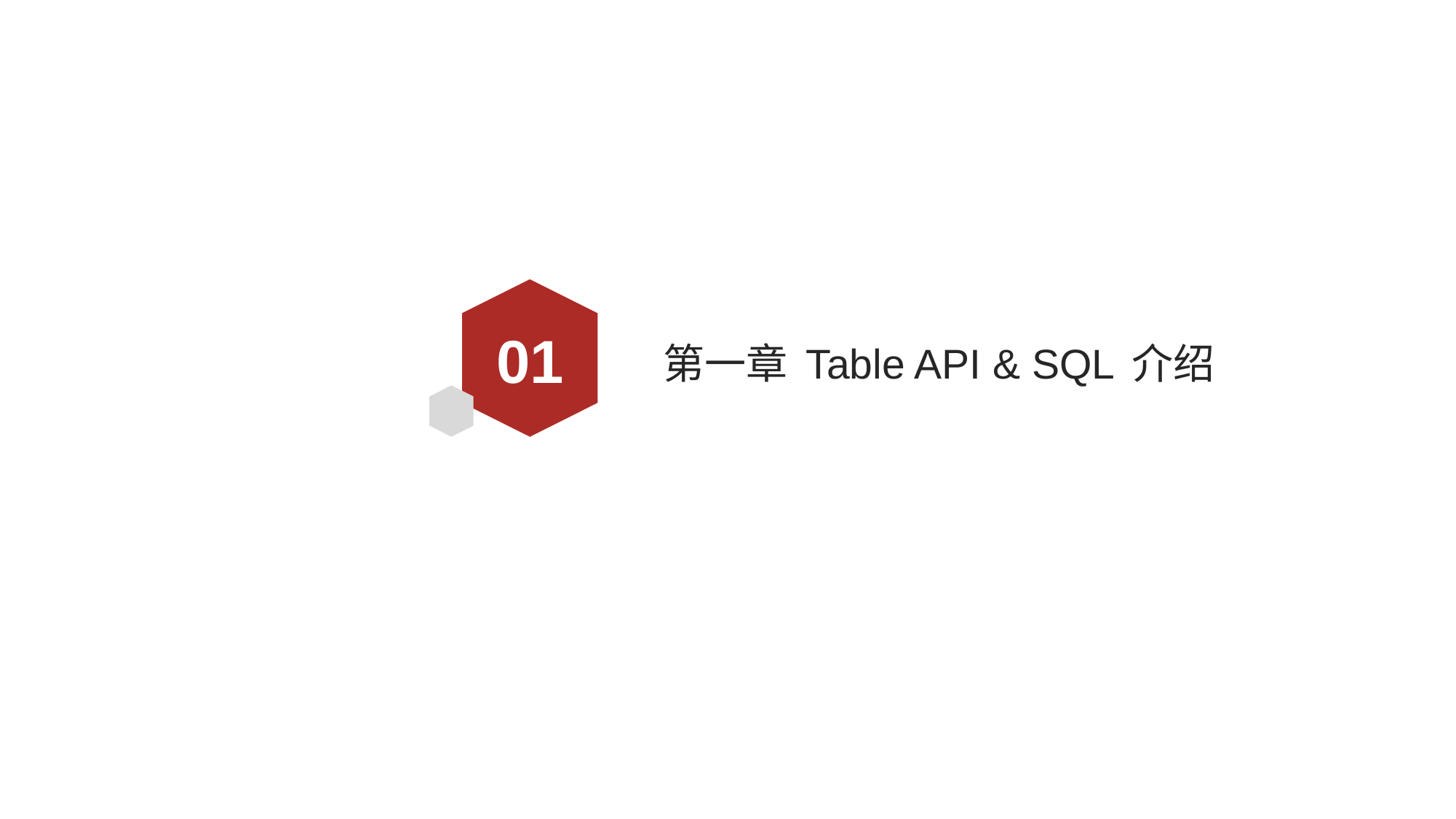

01
# 第一章 Table API & SQL 介绍